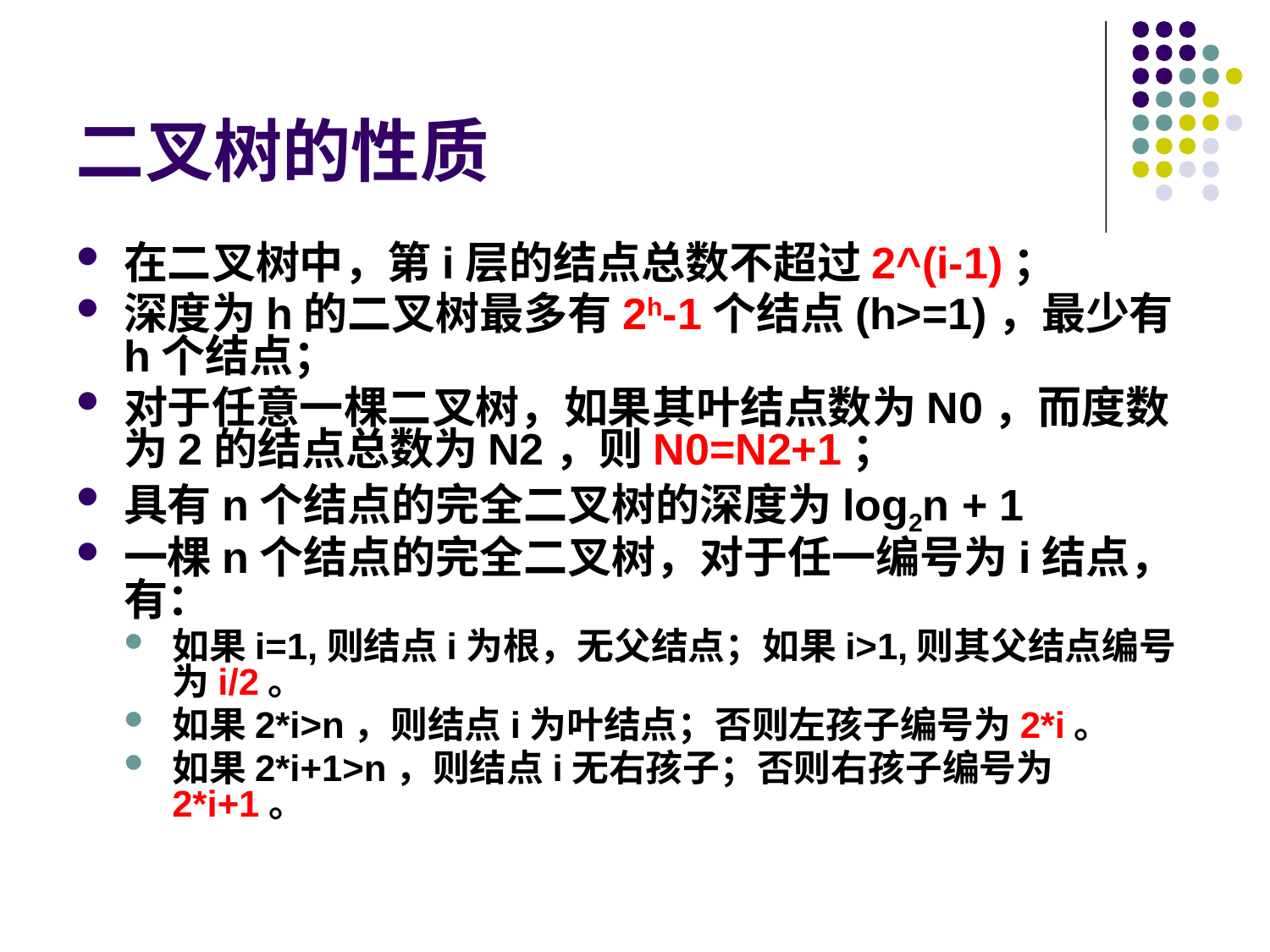

# 二叉树的性质
在二叉树中，第i层的结点总数不超过2^(i-1)；
深度为h的二叉树最多有2h-1个结点(h>=1)，最少有h个结点；
对于任意一棵二叉树，如果其叶结点数为N0，而度数为2的结点总数为N2，则N0=N2+1；
具有n个结点的完全二叉树的深度为log2n + 1
一棵n个结点的完全二叉树，对于任一编号为i结点，有：
如果i=1,则结点i为根，无父结点；如果i>1,则其父结点编号为i/2。
如果2*i>n，则结点i为叶结点；否则左孩子编号为2*i。
如果2*i+1>n，则结点i无右孩子；否则右孩子编号为2*i+1。